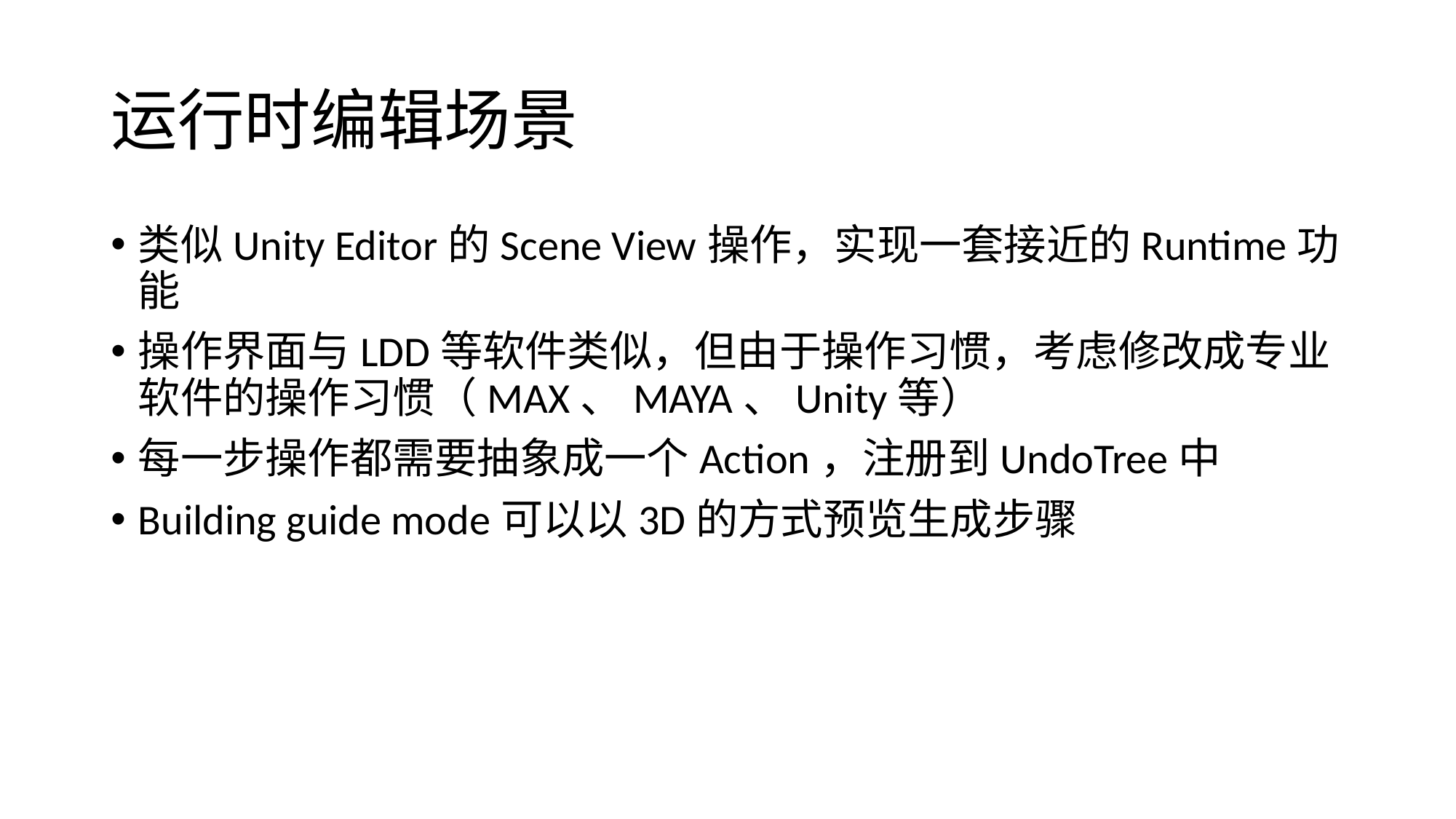

# 运行时编辑场景
类似Unity Editor的Scene View操作，实现一套接近的Runtime功能
操作界面与LDD等软件类似，但由于操作习惯，考虑修改成专业软件的操作习惯（MAX、MAYA、Unity等）
每一步操作都需要抽象成一个Action，注册到UndoTree中
Building guide mode可以以3D的方式预览生成步骤